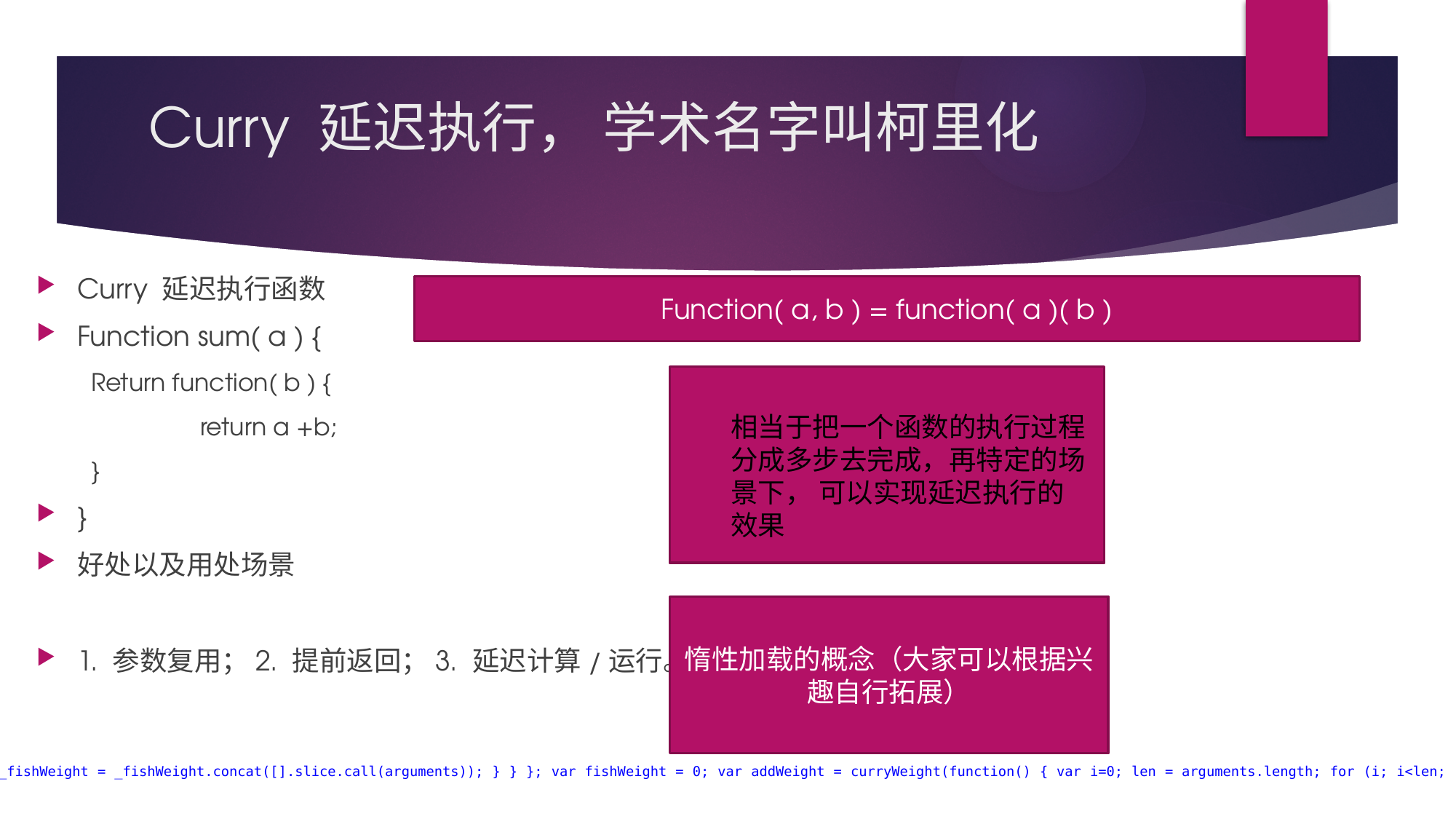

# Curry 延迟执行， 学术名字叫柯里化
Curry 延迟执行函数
Function sum( a ) {
Return function( b ) {
	return a +b;
}
}
好处以及用处场景

1. 参数复用；2. 提前返回；3. 延迟计算/运行。
Function( a, b ) = function( a )( b )

相当于把一个函数的执行过程分成多步去完成，再特定的场景下， 可以实现延迟执行的效果
惰性加载的概念（大家可以根据兴趣自行拓展）
var curryWeight = function(fn) { var _fishWeight = []; return function() { if (arguments.length === 0) { return fn.apply(null, _fishWeight); } else { _fishWeight = _fishWeight.concat([].slice.call(arguments)); } } }; var fishWeight = 0; var addWeight = curryWeight(function() { var i=0; len = arguments.length; for (i; i<len; i+=1) { fishWeight += arguments[i]; } }); addWeight(2.3); addWeight(6.5); addWeight(1.2); addWeight(2.5); addWeight(); // 这里才计算 console.log(fishWeight); // 12.5